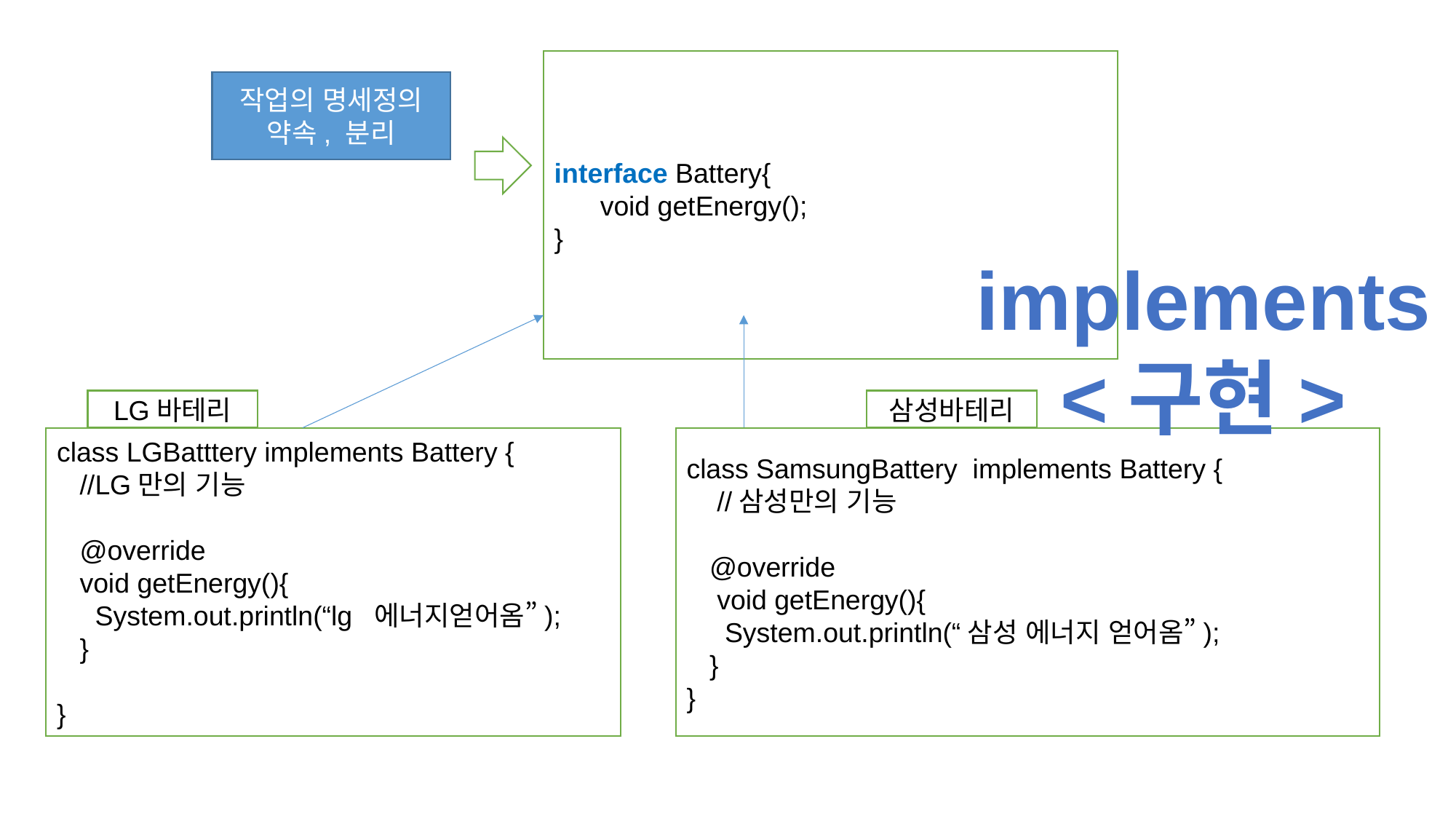

interface Battery{
      void getEnergy();
}
작업의 명세정의
약속, 분리

implements
<구현>
LG바테리
삼성바테리
class LGBatttery implements Battery {
   //LG만의 기능

   @override
   void getEnergy(){
     System.out.println(“lg  에너지얻어옴”);
   }

}
class SamsungBattery  implements Battery {
    //삼성만의 기능

   @override
    void getEnergy(){
     System.out.println(“삼성 에너지 얻어옴”);
   }
}